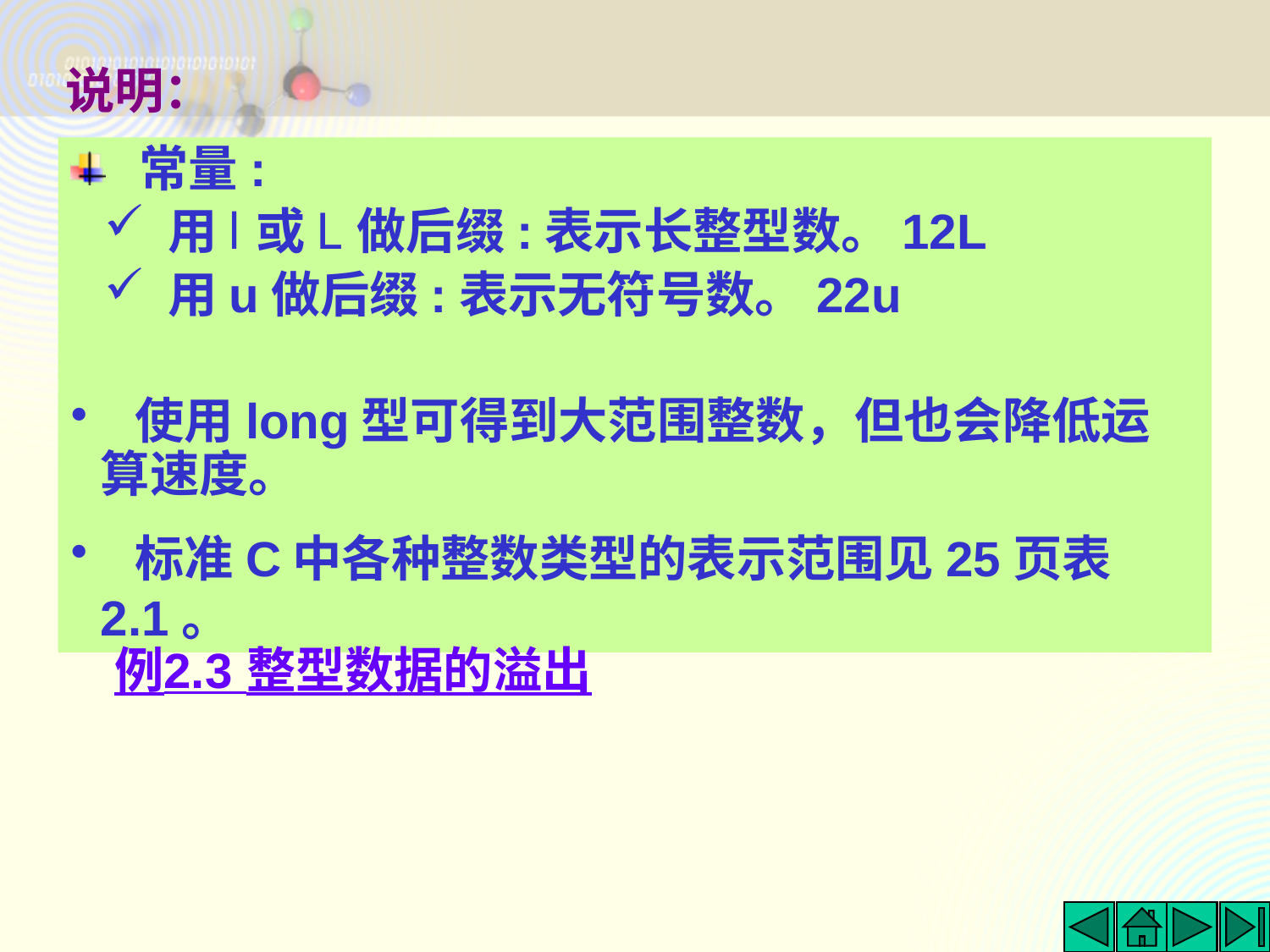

说明：
  常量:
 用l或L做后缀:表示长整型数。12L
 用u做后缀:表示无符号数。22u

  使用long型可得到大范围整数，但也会降低运算速度。
  标准C中各种整数类型的表示范围见25页表2.1。
例2.3 整型数据的溢出